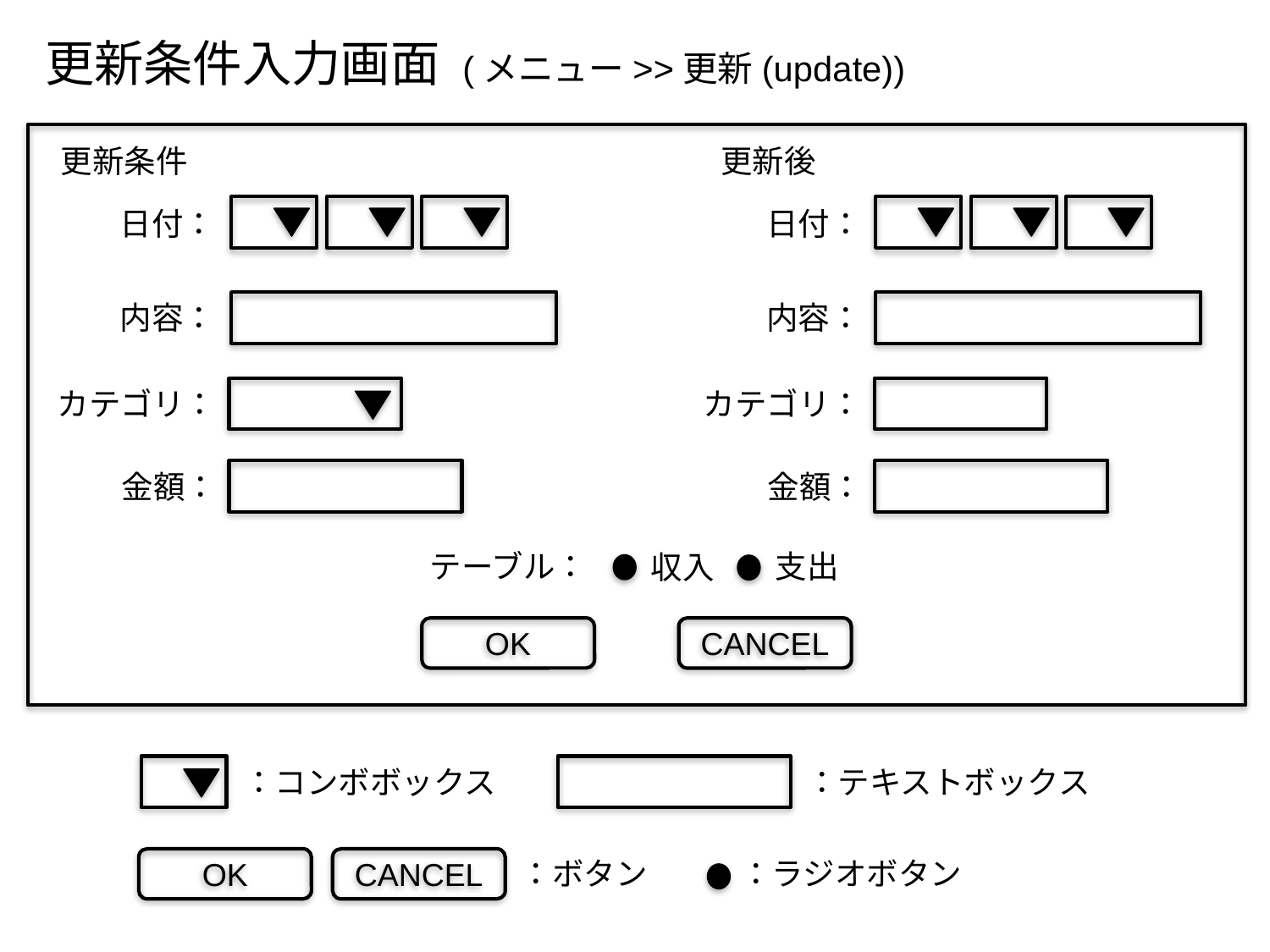

更新条件入力画面 (メニュー>>更新(update))

更新条件
更新後

日付：
内容：
カテゴリ：
金額：
日付：
内容：
カテゴリ：
金額：

テーブル：
支出
収入

OK
CANCEL

：コンボボックス

：テキストボックス

：ボタン
：ラジオボタン
OK
CANCEL